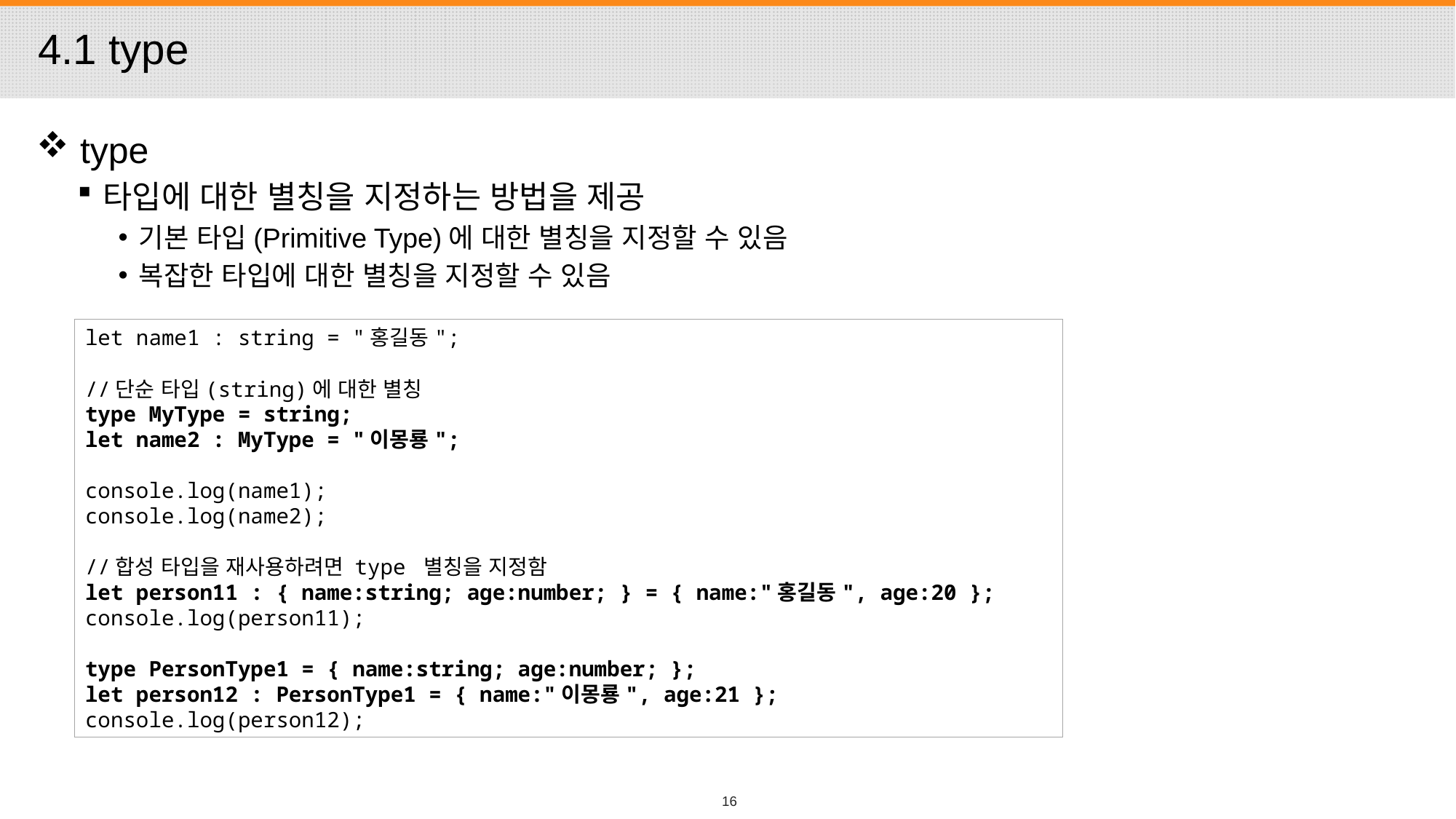

# 4.1 type
 type
타입에 대한 별칭을 지정하는 방법을 제공
기본 타입(Primitive Type)에 대한 별칭을 지정할 수 있음
복잡한 타입에 대한 별칭을 지정할 수 있음
let name1 : string = "홍길동";

//단순 타입(string)에 대한 별칭
type MyType = string;
let name2 : MyType = "이몽룡";

console.log(name1);
console.log(name2);

//합성 타입을 재사용하려면 type 별칭을 지정함
let person11 : { name:string; age:number; } = { name:"홍길동", age:20 };
console.log(person11);

type PersonType1 = { name:string; age:number; };
let person12 : PersonType1 = { name:"이몽룡", age:21 };
console.log(person12);